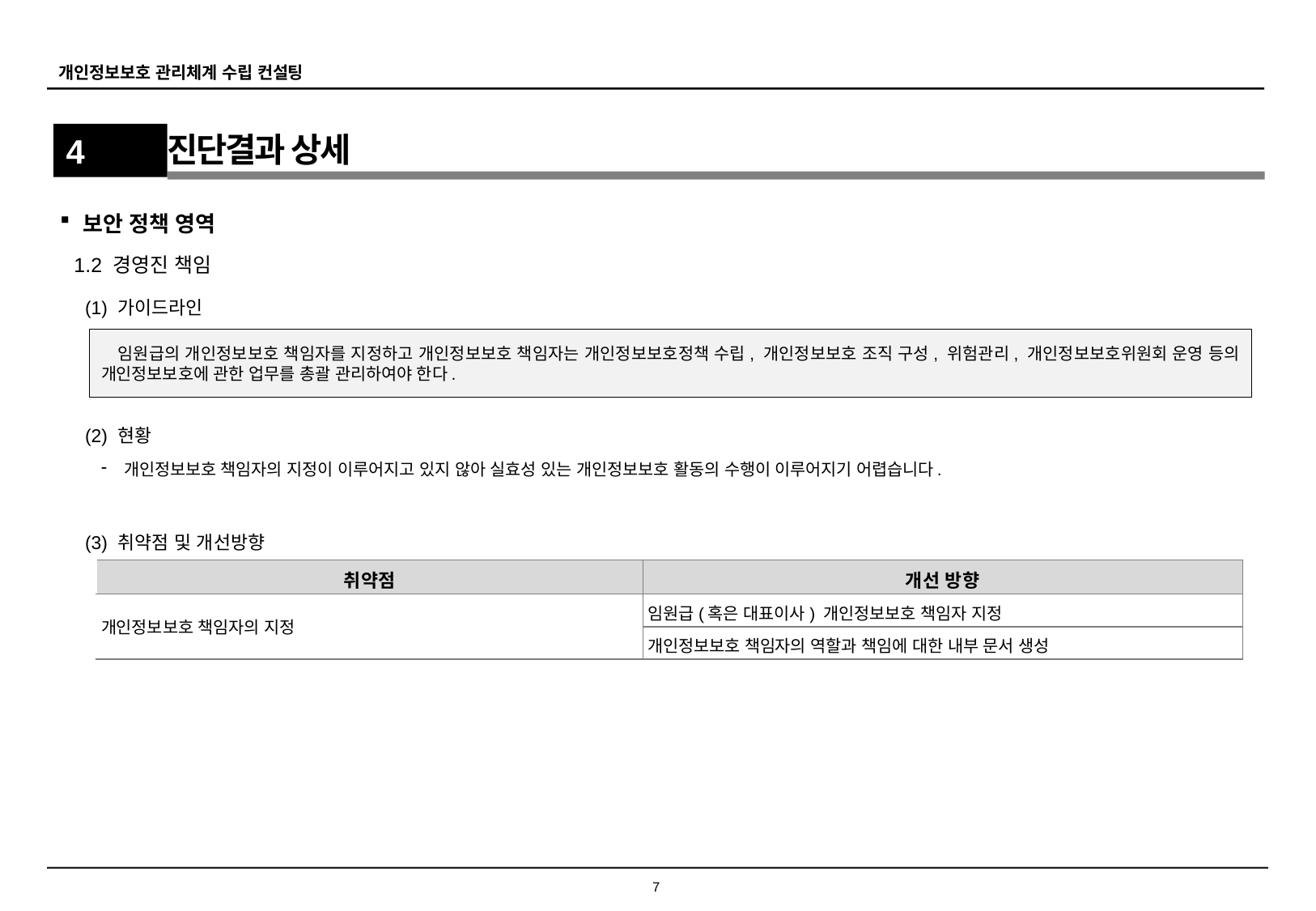

4
진단결과 상세

보안 정책 영역
1.2 경영진 책임
(1) 가이드라인
임원급의 개인정보보호 책임자를 지정하고 개인정보보호 책임자는 개인정보보호정책 수립, 개인정보보호 조직 구성, 위험관리, 개인정보보호위원회 운영 등의 개인정보보호에 관한 업무를 총괄 관리하여야 한다.
(2) 현황
개인정보보호 책임자의 지정이 이루어지고 있지 않아 실효성 있는 개인정보보호 활동의 수행이 이루어지기 어렵습니다.
(3) 취약점 및 개선방향
| 취약점 | 개선 방향 |
| --- | --- |
| 개인정보보호 책임자의 지정 | 임원급(혹은 대표이사) 개인정보보호 책임자 지정 |
|  | 개인정보보호 책임자의 역할과 책임에 대한 내부 문서 생성 |